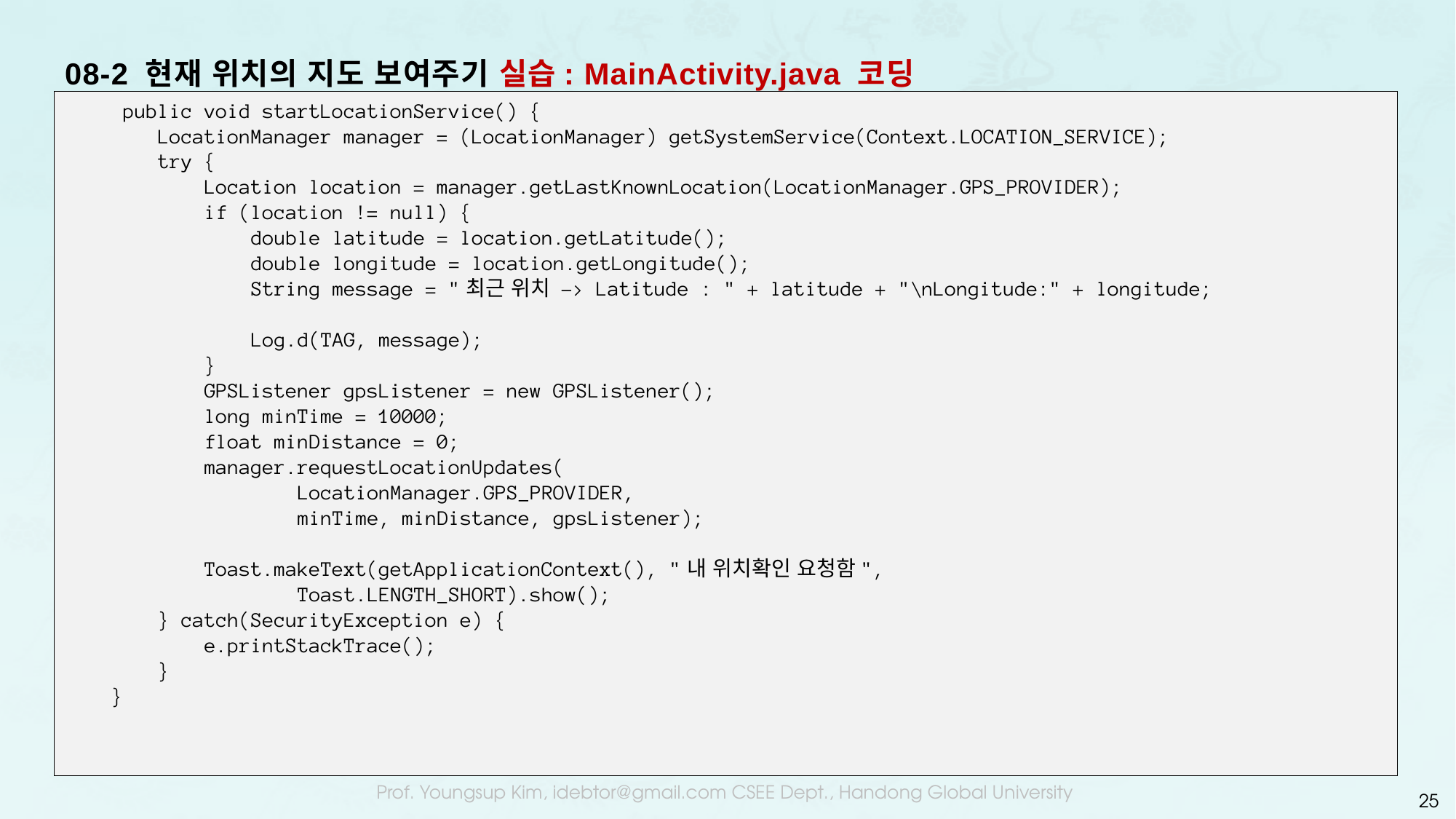

# 08-2 현재 위치의 지도 보여주기 실습: MainActivity.java 코딩
     public void startLocationService() {
        LocationManager manager = (LocationManager) getSystemService(Context.LOCATION_SERVICE);
        try {
            Location location = manager.getLastKnownLocation(LocationManager.GPS_PROVIDER);
            if (location != null) {
                double latitude = location.getLatitude();
                double longitude = location.getLongitude();
                String message = "최근 위치 -> Latitude : " + latitude + "\nLongitude:" + longitude;

                Log.d(TAG, message);
            }
            GPSListener gpsListener = new GPSListener();
            long minTime = 10000;
            float minDistance = 0;
            manager.requestLocationUpdates(
                    LocationManager.GPS_PROVIDER,
                    minTime, minDistance, gpsListener);

            Toast.makeText(getApplicationContext(), "내 위치확인 요청함",
                    Toast.LENGTH_SHORT).show();
        } catch(SecurityException e) {
            e.printStackTrace();
        }
    }

25